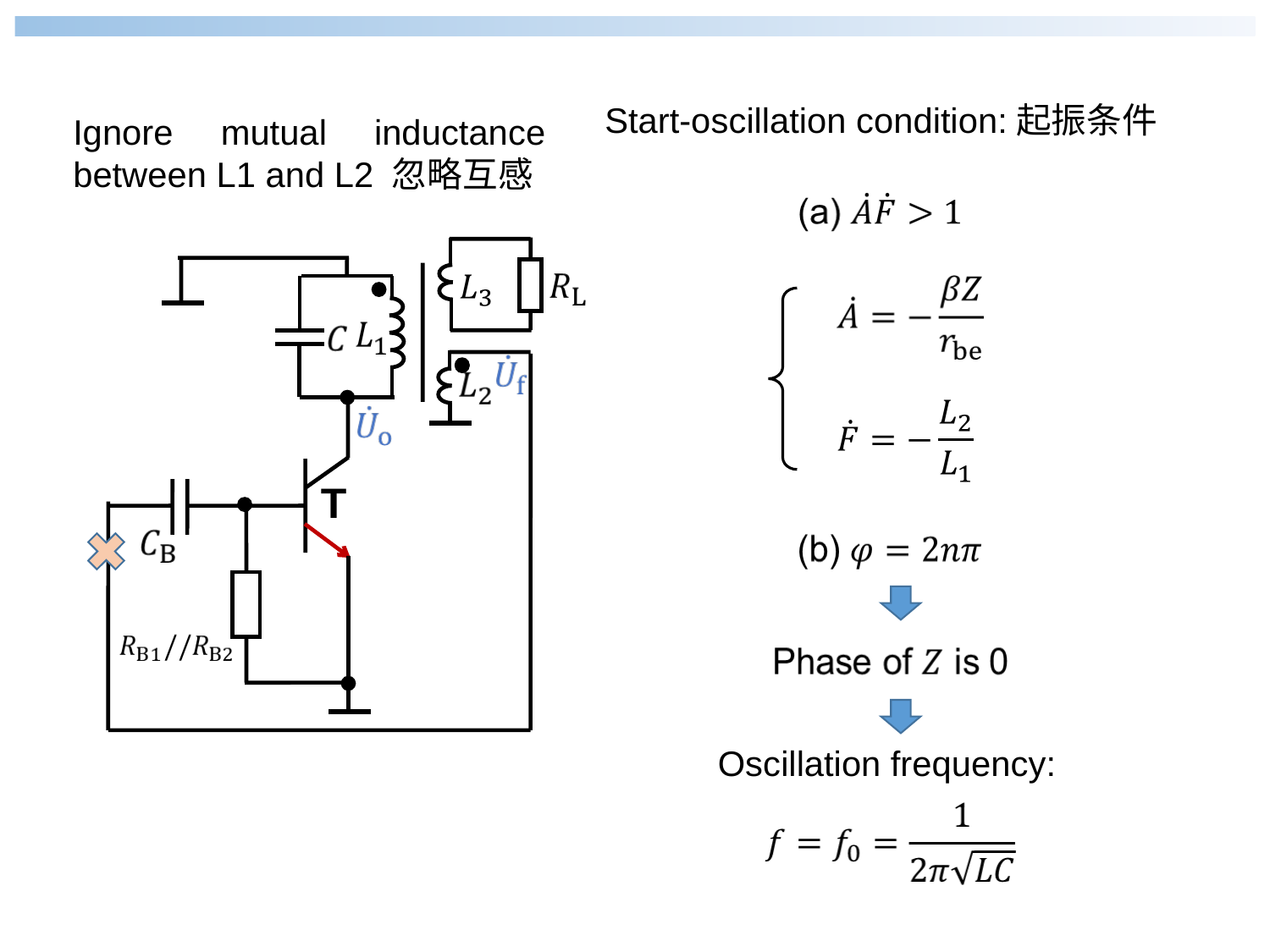

Start-oscillation condition:起振条件
Ignore mutual inductance between L1 and L2 忽略互感

T

Oscillation frequency: